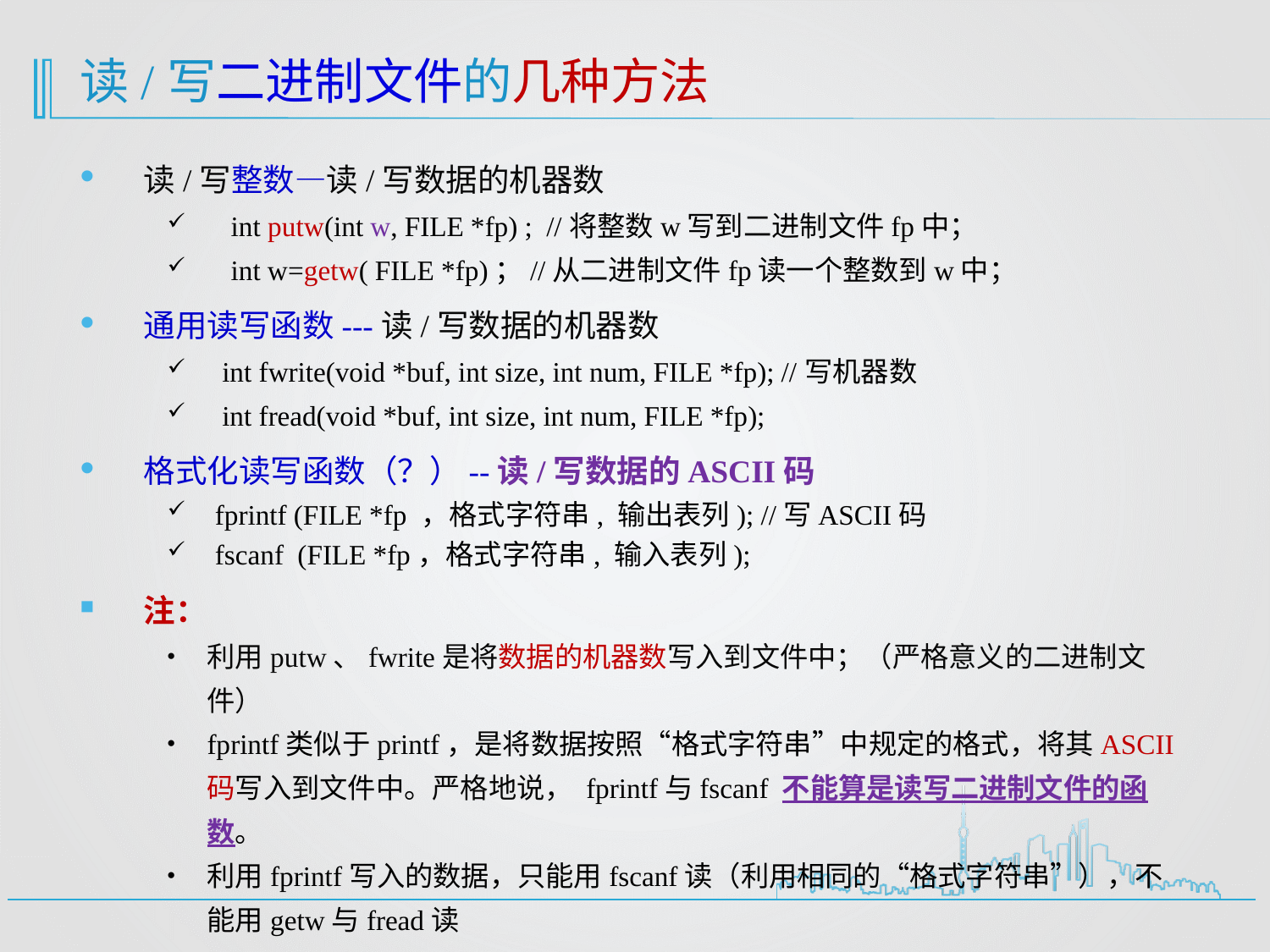

# 读/写二进制文件的几种方法
读/写整数—读/写数据的机器数
int putw(int w, FILE *fp) ;  //将整数w写到二进制文件fp中；
int w=getw( FILE *fp)；//从二进制文件fp读一个整数到w中；
通用读写函数---读/写数据的机器数
 int fwrite(void *buf, int size, int num, FILE *fp); //写机器数
 int fread(void *buf, int size, int num, FILE *fp);
格式化读写函数（？）--读/写数据的ASCII码
fprintf (FILE *fp ，格式字符串, 输出表列); //写ASCII码
fscanf  (FILE *fp，格式字符串, 输入表列);
注：
利用putw、fwrite是将数据的机器数写入到文件中；（严格意义的二进制文件）
fprintf类似于printf，是将数据按照“格式字符串”中规定的格式，将其ASCII码写入到文件中。严格地说， fprintf与fscanf 不能算是读写二进制文件的函数。
利用fprintf写入的数据，只能用fscanf读（利用相同的“格式字符串”），不能用getw与fread读